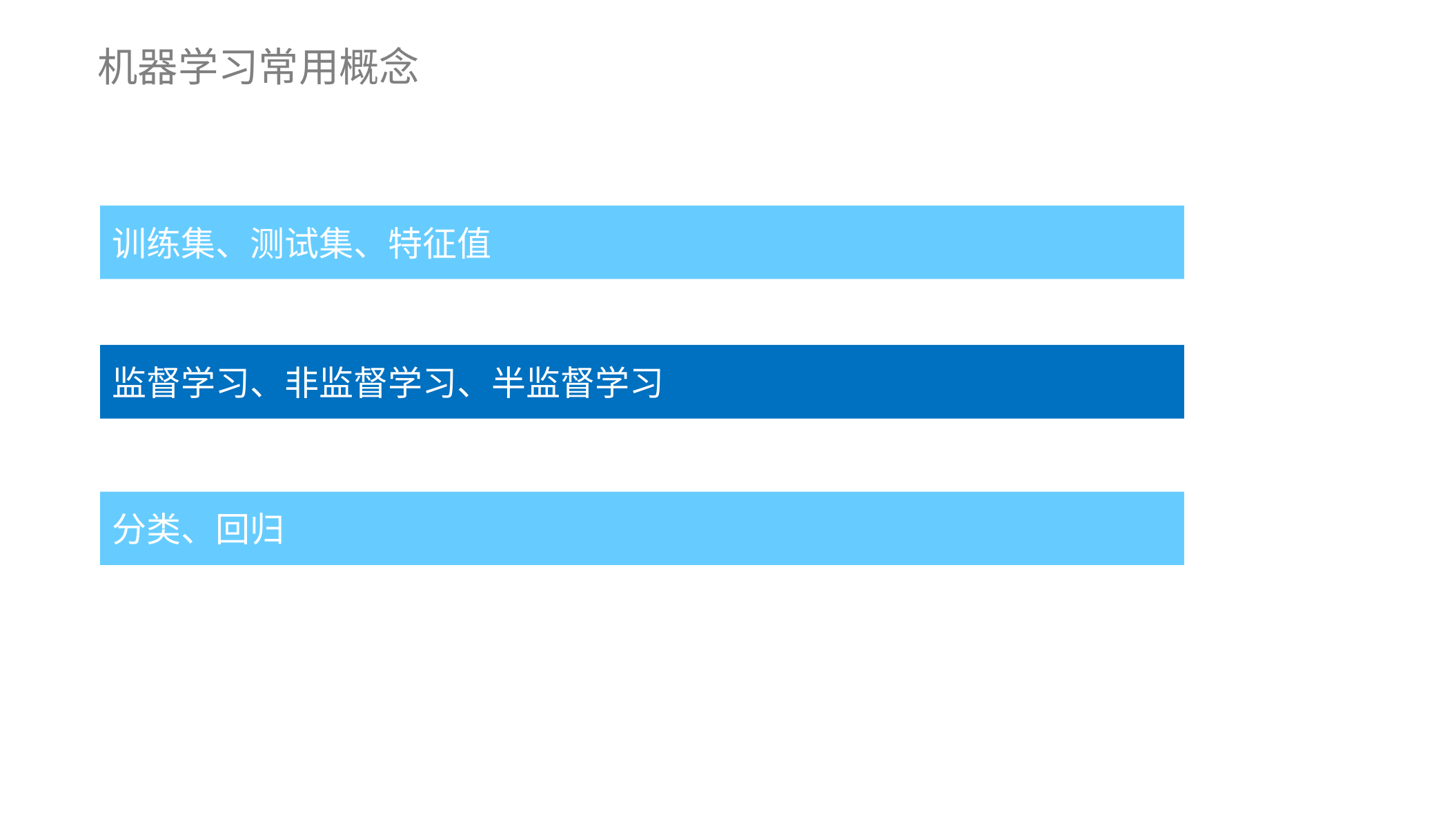

机器学习常用概念
训练集、测试集、特征值
监督学习、非监督学习、半监督学习
分类、回归